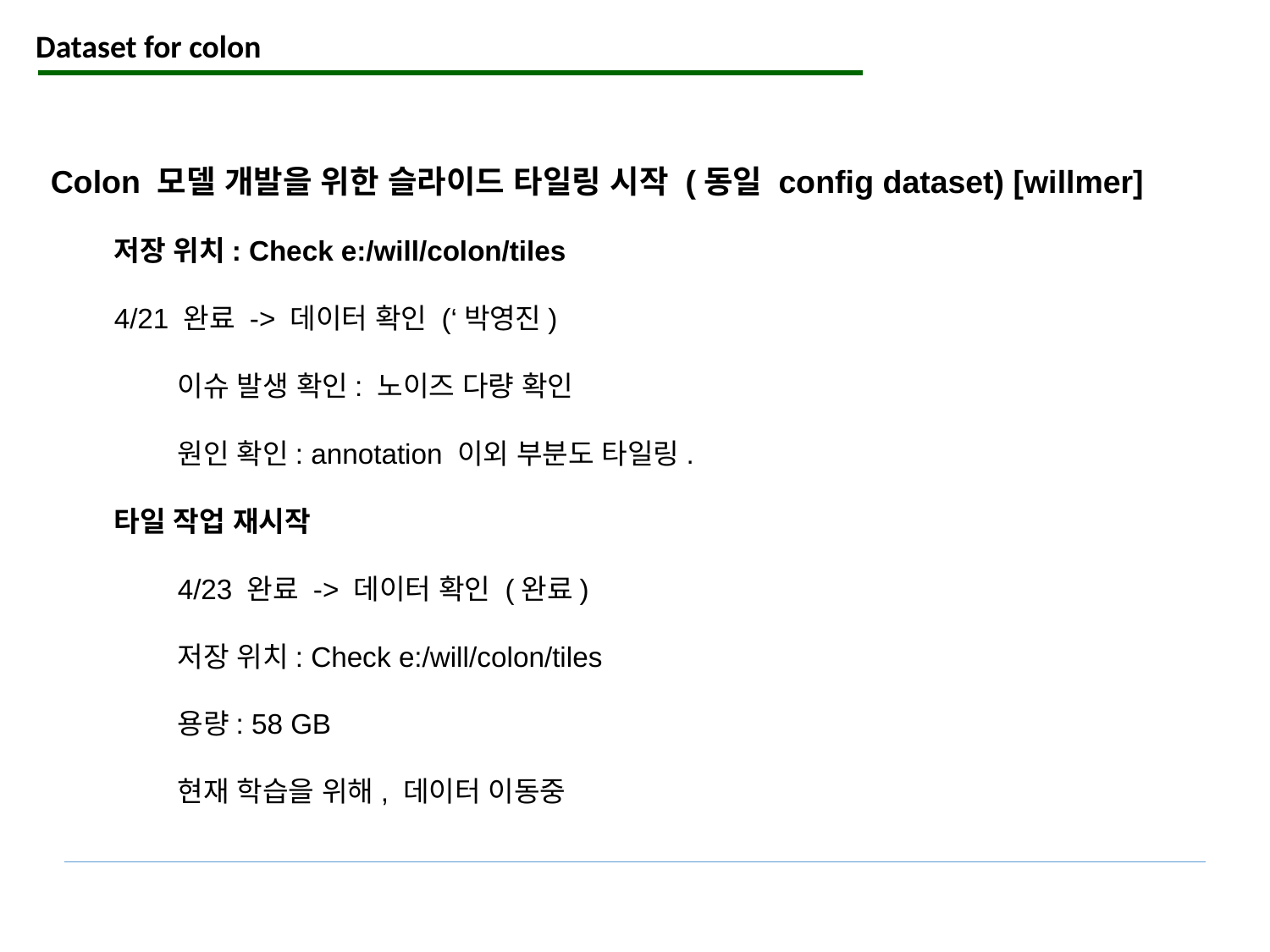

Dataset for colon
Colon 모델 개발을 위한 슬라이드 타일링 시작 (동일 config dataset) [willmer]
저장 위치: Check e:/will/colon/tiles
4/21 완료 -> 데이터 확인 (‘박영진)
이슈 발생 확인: 노이즈 다량 확인
원인 확인: annotation 이외 부분도 타일링.
타일 작업 재시작
4/23 완료 -> 데이터 확인 (완료)
저장 위치: Check e:/will/colon/tiles
용량: 58 GB
현재 학습을 위해, 데이터 이동중